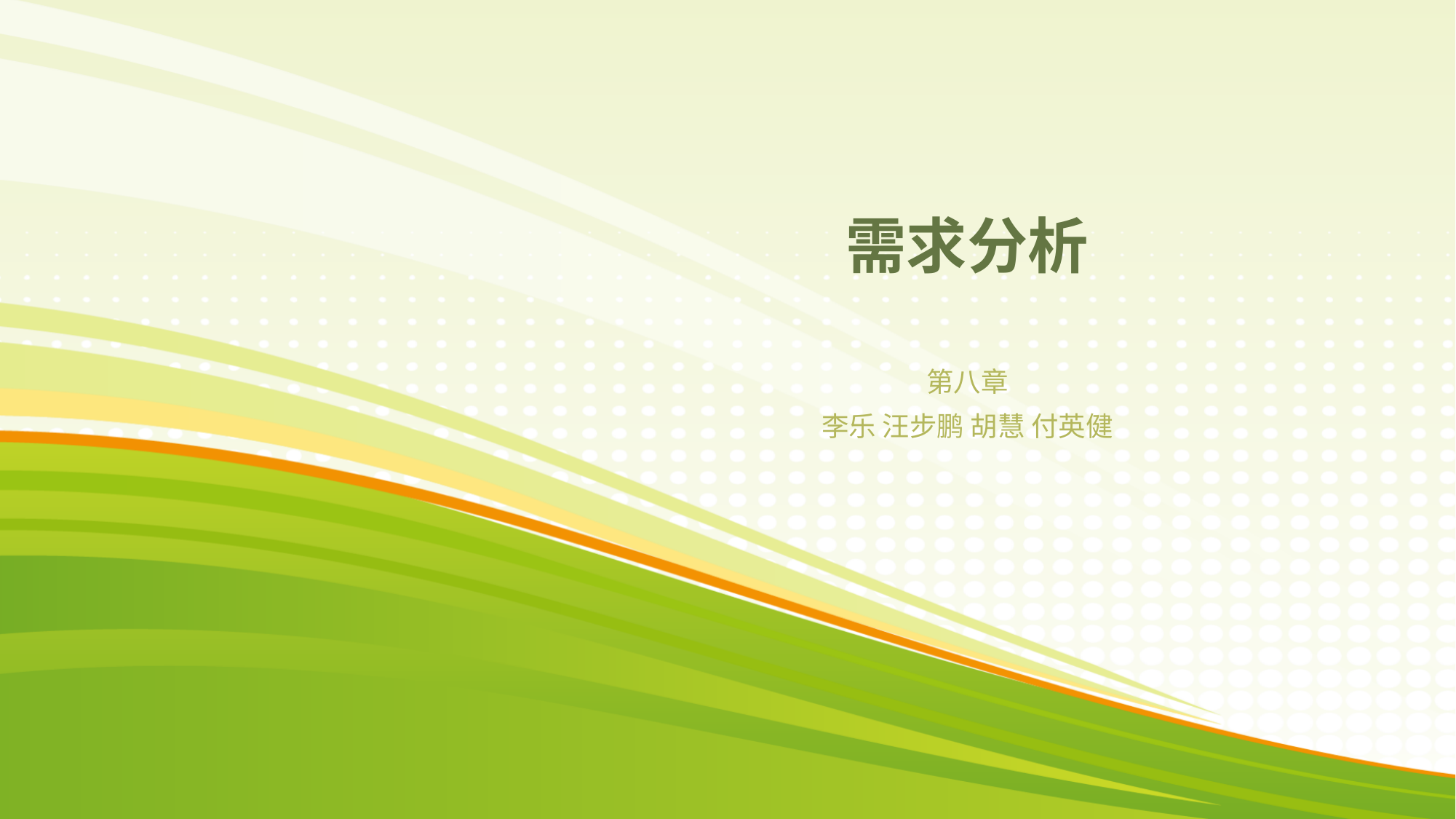

# 需求分析
第八章
李乐 汪步鹏 胡慧 付英健